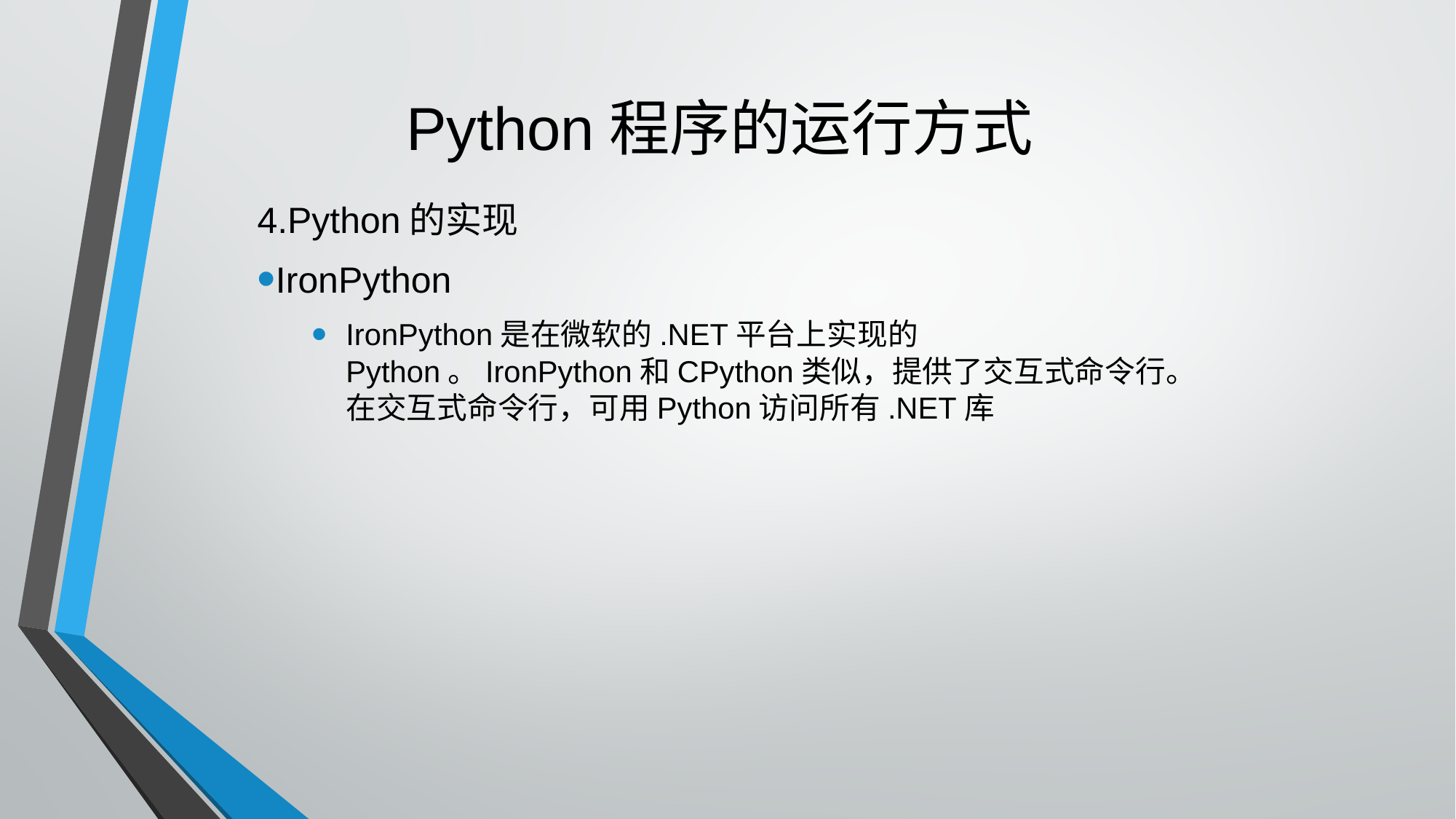

# Python程序的运行方式
4.Python的实现
IronPython
IronPython是在微软的.NET平台上实现的Python。IronPython和CPython类似，提供了交互式命令行。在交互式命令行，可用Python访问所有.NET库